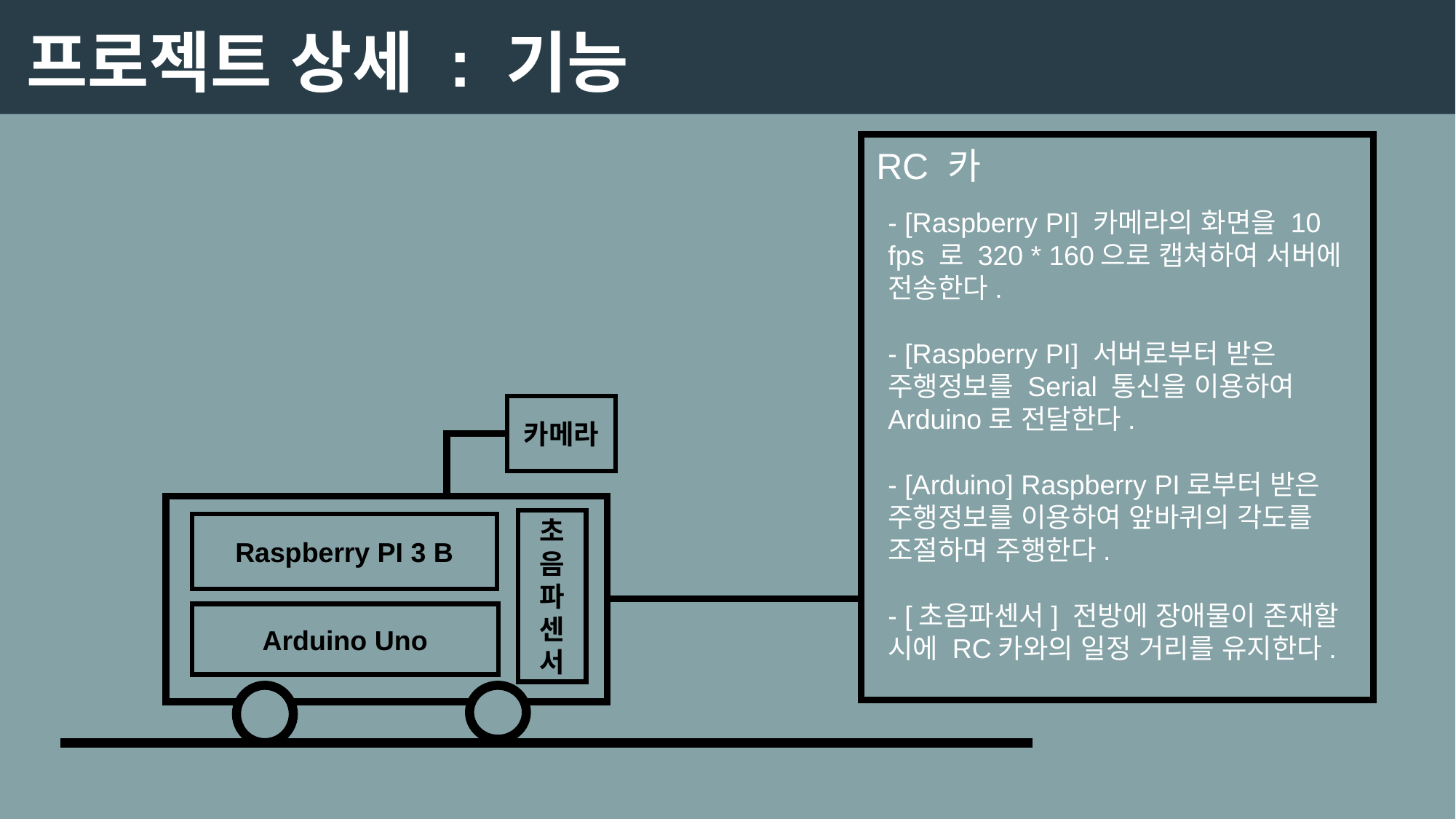

Index
프로젝트 상세 : 기능

RC 카
- [Raspberry PI] 카메라의 화면을 10 fps 로 320 * 160으로 캡쳐하여 서버에 전송한다.

- [Raspberry PI] 서버로부터 받은 주행정보를 Serial 통신을 이용하여 Arduino로 전달한다.

- [Arduino] Raspberry PI로부터 받은 주행정보를 이용하여 앞바퀴의 각도를 조절하며 주행한다.

- [초음파센서] 전방에 장애물이 존재할 시에 RC카와의 일정 거리를 유지한다.

카메라

초음파센서
Raspberry PI 3 B
Arduino Uno